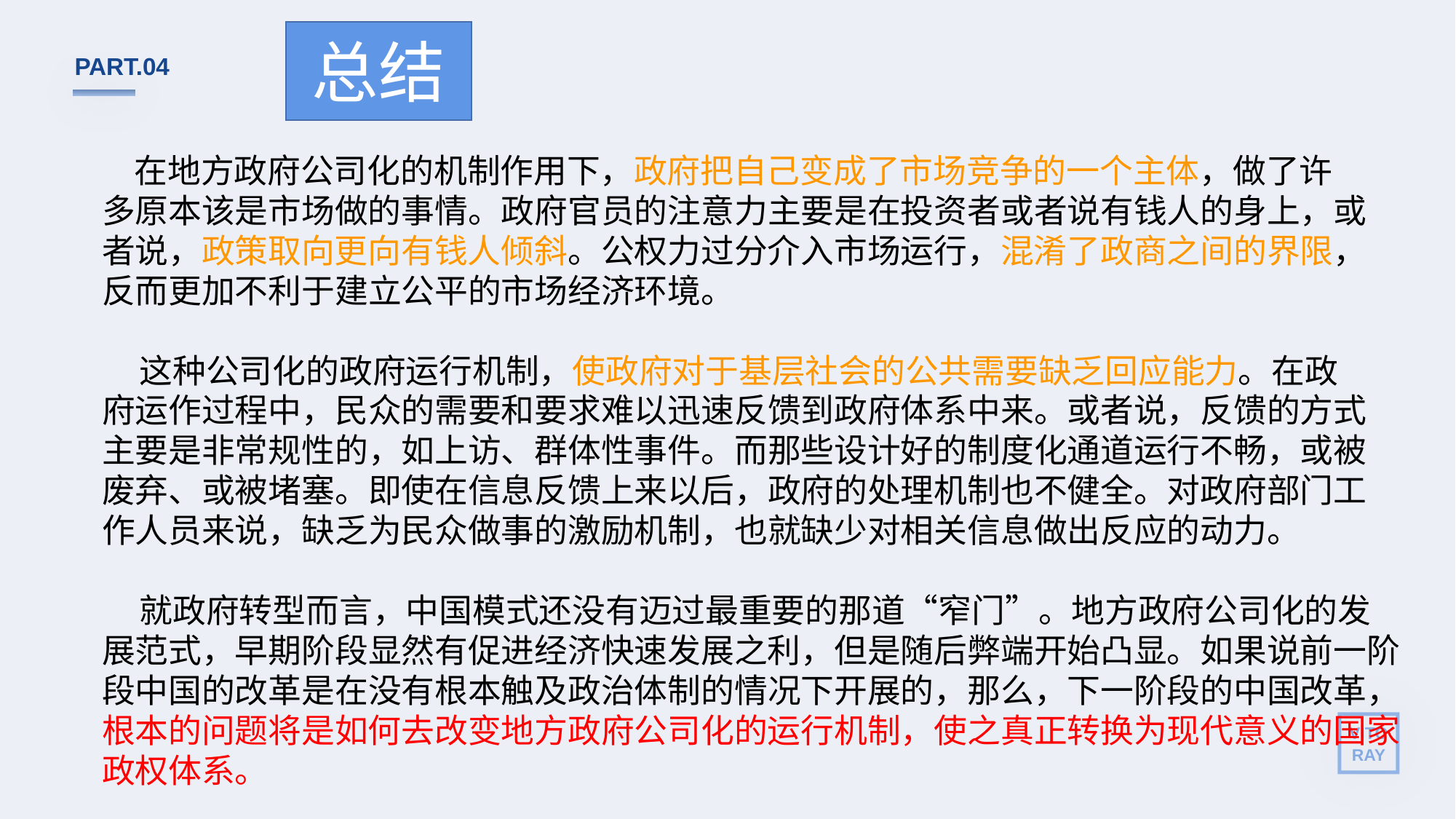

总结
PART.04

    在地方政府公司化的机制作用下，政府把自己变成了市场竞争的一个主体，做了许
多原本该是市场做的事情。政府官员的注意力主要是在投资者或者说有钱人的身上，或
者说，政策取向更向有钱人倾斜。公权力过分介入市场运行，混淆了政商之间的界限，
反而更加不利于建立公平的市场经济环境。

    这种公司化的政府运行机制，使政府对于基层社会的公共需要缺乏回应能力。在政
府运作过程中，民众的需要和要求难以迅速反馈到政府体系中来。或者说，反馈的方式
主要是非常规性的，如上访、群体性事件。而那些设计好的制度化通道运行不畅，或被
废弃、或被堵塞。即使在信息反馈上来以后，政府的处理机制也不健全。对政府部门工
作人员来说，缺乏为民众做事的激励机制，也就缺少对相关信息做出反应的动力。

    就政府转型而言，中国模式还没有迈过最重要的那道“窄门”。地方政府公司化的发
展范式，早期阶段显然有促进经济快速发展之利，但是随后弊端开始凸显。如果说前一阶
段中国的改革是在没有根本触及政治体制的情况下开展的，那么，下一阶段的中国改革，
根本的问题将是如何去改变地方政府公司化的运行机制，使之真正转换为现代意义的国家
政权体系。

VITO
RAY